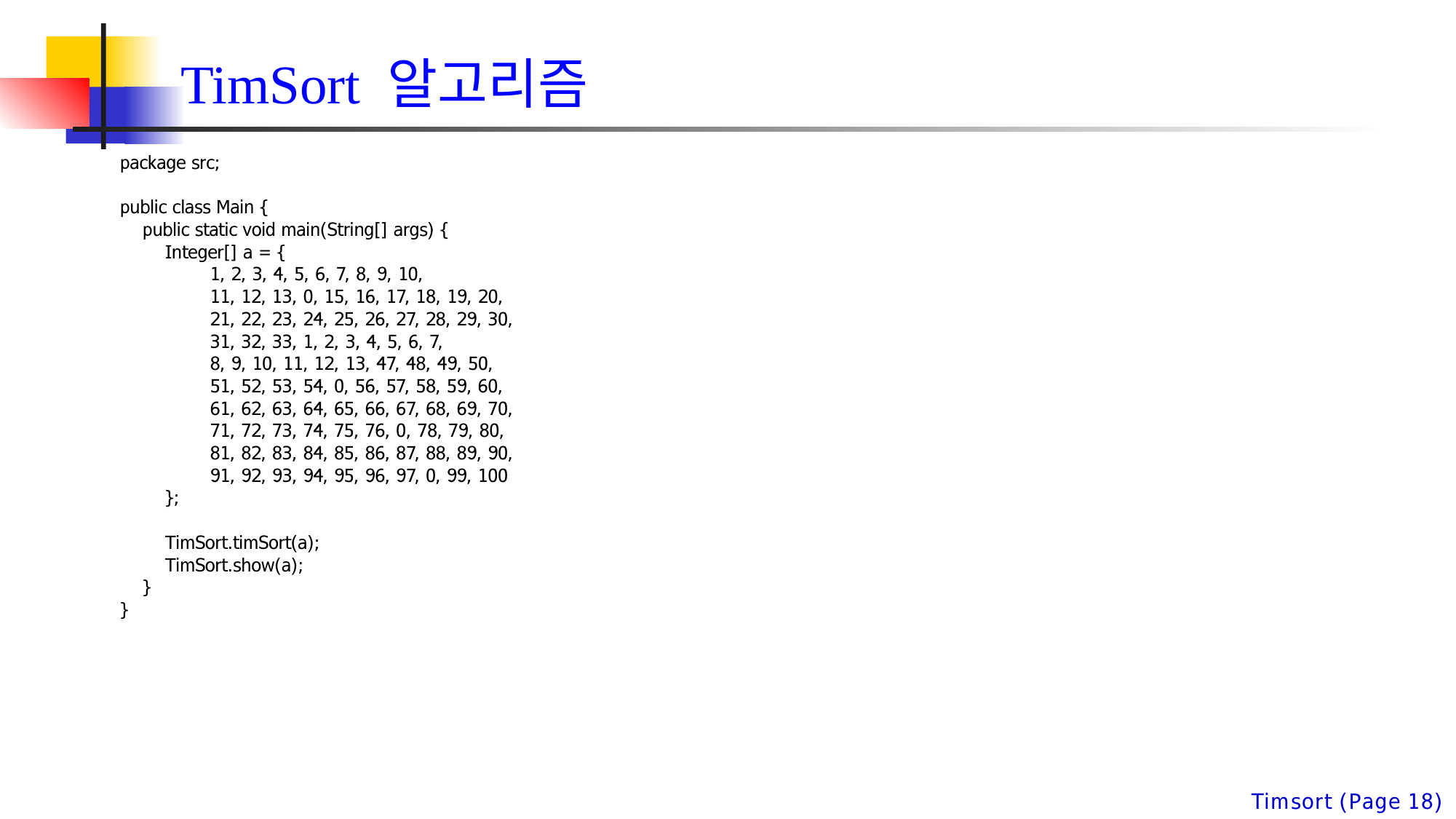

# TimSort 알고리즘
package src;

public class Main {
    public static void main(String[] args) {
        Integer[] a = {
                1, 2, 3, 4, 5, 6, 7, 8, 9, 10,
                11, 12, 13, 0, 15, 16, 17, 18, 19, 20,
                21, 22, 23, 24, 25, 26, 27, 28, 29, 30,
                31, 32, 33, 1, 2, 3, 4, 5, 6, 7,
                8, 9, 10, 11, 12, 13, 47, 48, 49, 50,
                51, 52, 53, 54, 0, 56, 57, 58, 59, 60,
                61, 62, 63, 64, 65, 66, 67, 68, 69, 70,
                71, 72, 73, 74, 75, 76, 0, 78, 79, 80,
                81, 82, 83, 84, 85, 86, 87, 88, 89, 90,
                91, 92, 93, 94, 95, 96, 97, 0, 99, 100
        };

        TimSort.timSort(a);
        TimSort.show(a);
    }
}
Timsort (Page 18)